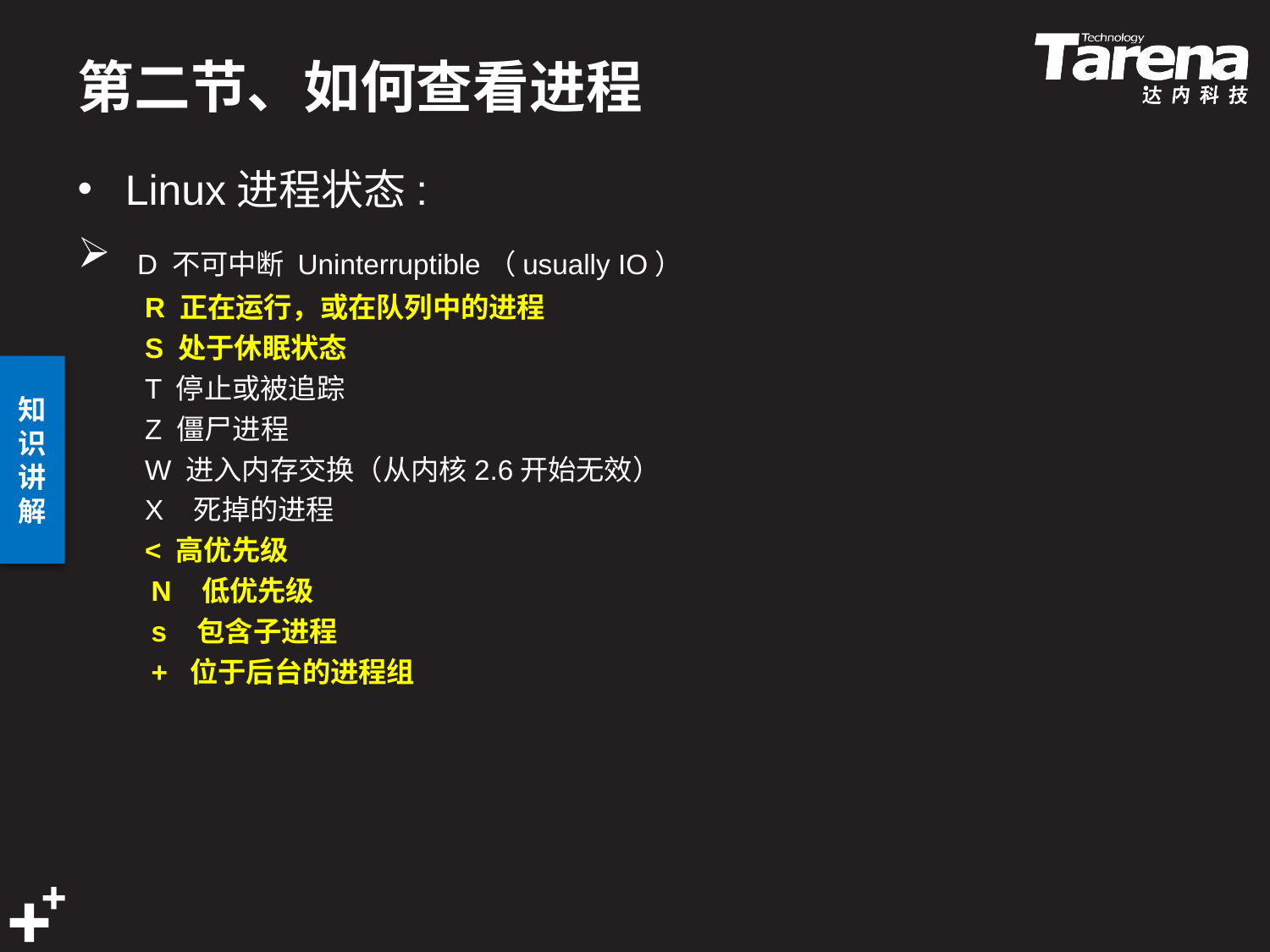

# 第二节、如何查看进程
Linux进程状态:
 D 不可中断 Uninterruptible（usually IO）
  R 正在运行，或在队列中的进程
  S 处于休眠状态
  T 停止或被追踪
  Z 僵尸进程
  W 进入内存交换（从内核2.6开始无效）
  X   死掉的进程
  < 高优先级
   N   低优先级
   s   包含子进程
   +  位于后台的进程组